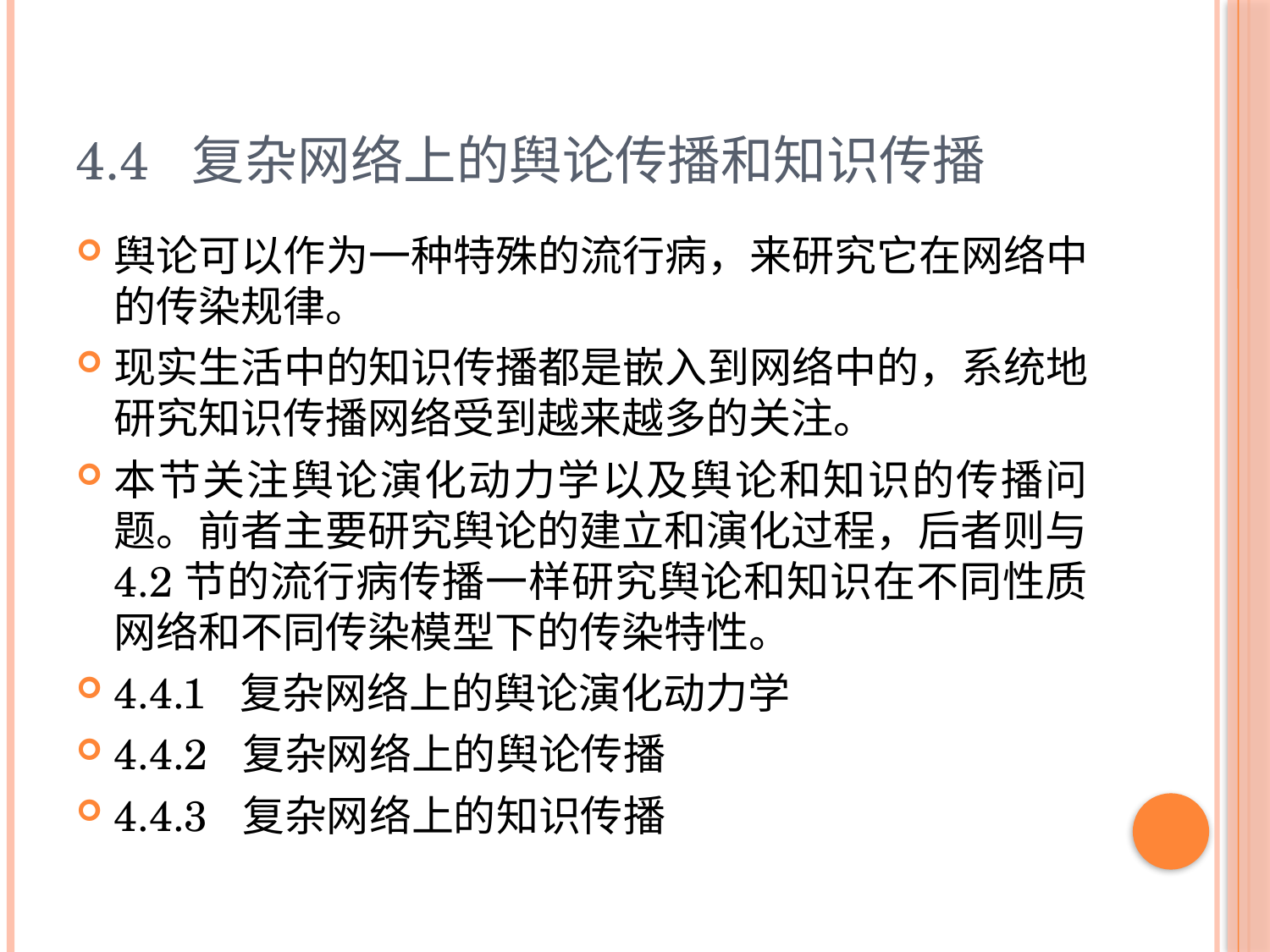

# 4.4  复杂网络上的舆论传播和知识传播
舆论可以作为一种特殊的流行病，来研究它在网络中的传染规律。
现实生活中的知识传播都是嵌入到网络中的，系统地研究知识传播网络受到越来越多的关注。
本节关注舆论演化动力学以及舆论和知识的传播问题。前者主要研究舆论的建立和演化过程，后者则与4.2节的流行病传播一样研究舆论和知识在不同性质网络和不同传染模型下的传染特性。
4.4.1  复杂网络上的舆论演化动力学
4.4.2  复杂网络上的舆论传播
4.4.3  复杂网络上的知识传播